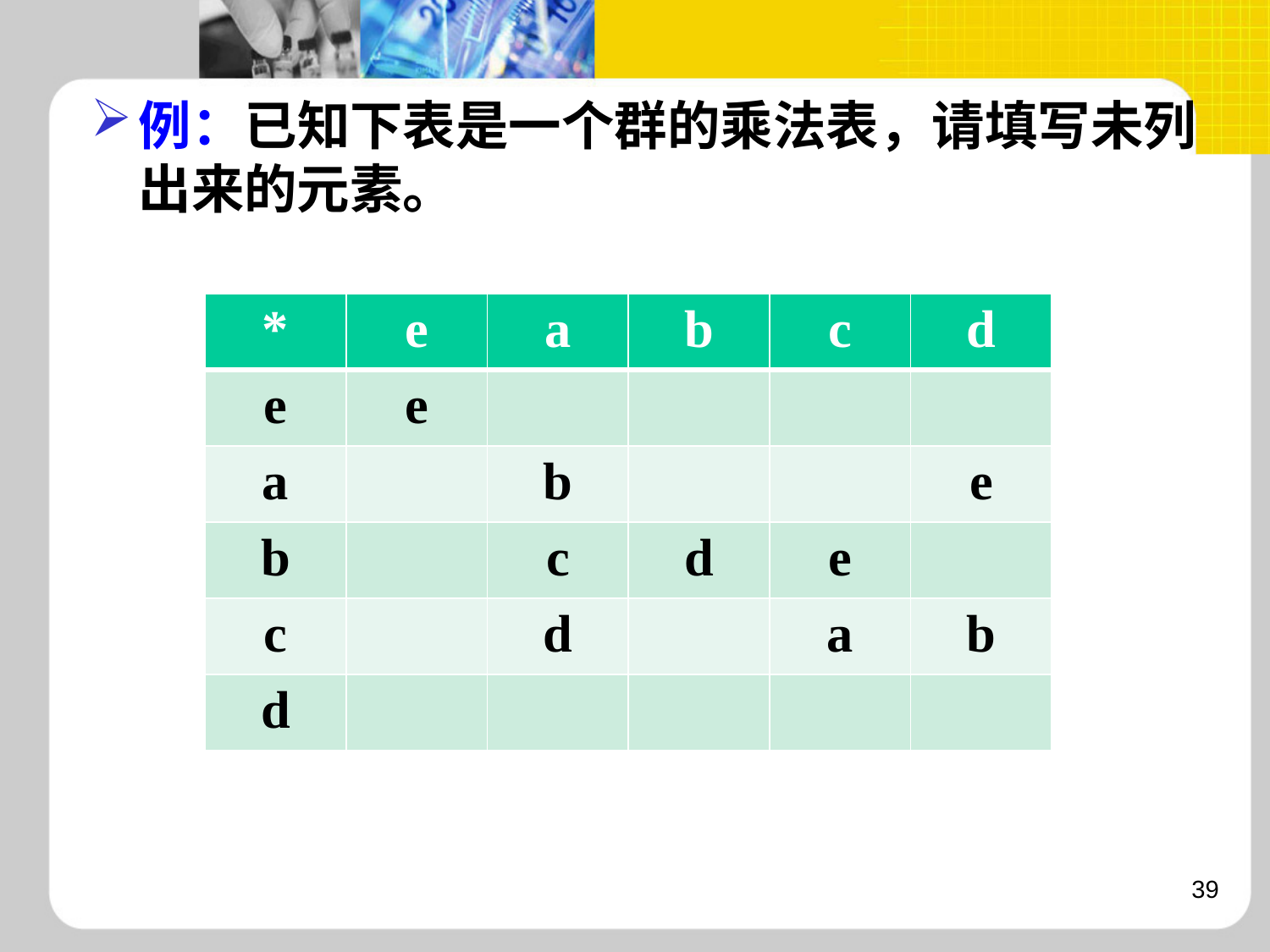

例：已知下表是一个群的乘法表，请填写未列出来的元素。

| \* | e | a | b | c | d |
| --- | --- | --- | --- | --- | --- |
| e | e |  |  |  |  |
| a |  | b |  |  | e |
| b |  | c | d | e |  |
| c |  | d |  | a | b |
| d |  |  |  |  |  |
39